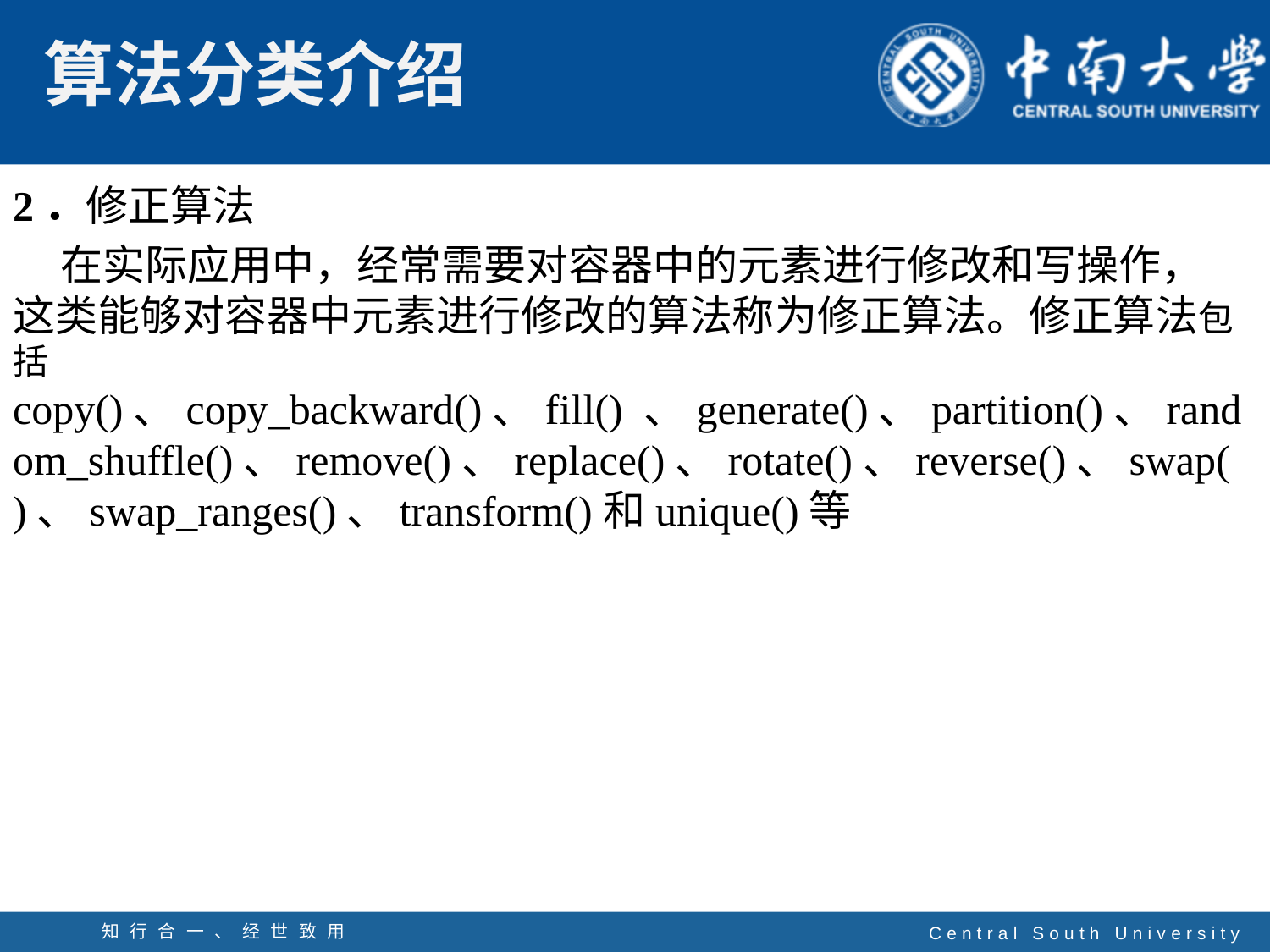

2．修正算法
    在实际应用中，经常需要对容器中的元素进行修改和写操作，这类能够对容器中元素进行修改的算法称为修正算法。修正算法包括copy()、copy_backward()、fill() 、generate()、partition()、random_shuffle()、remove()、replace()、rotate()、reverse()、swap()、swap_ranges()、transform()和unique()等

知行合一、经世致用
自强不息 厚德载物
Central South University
37